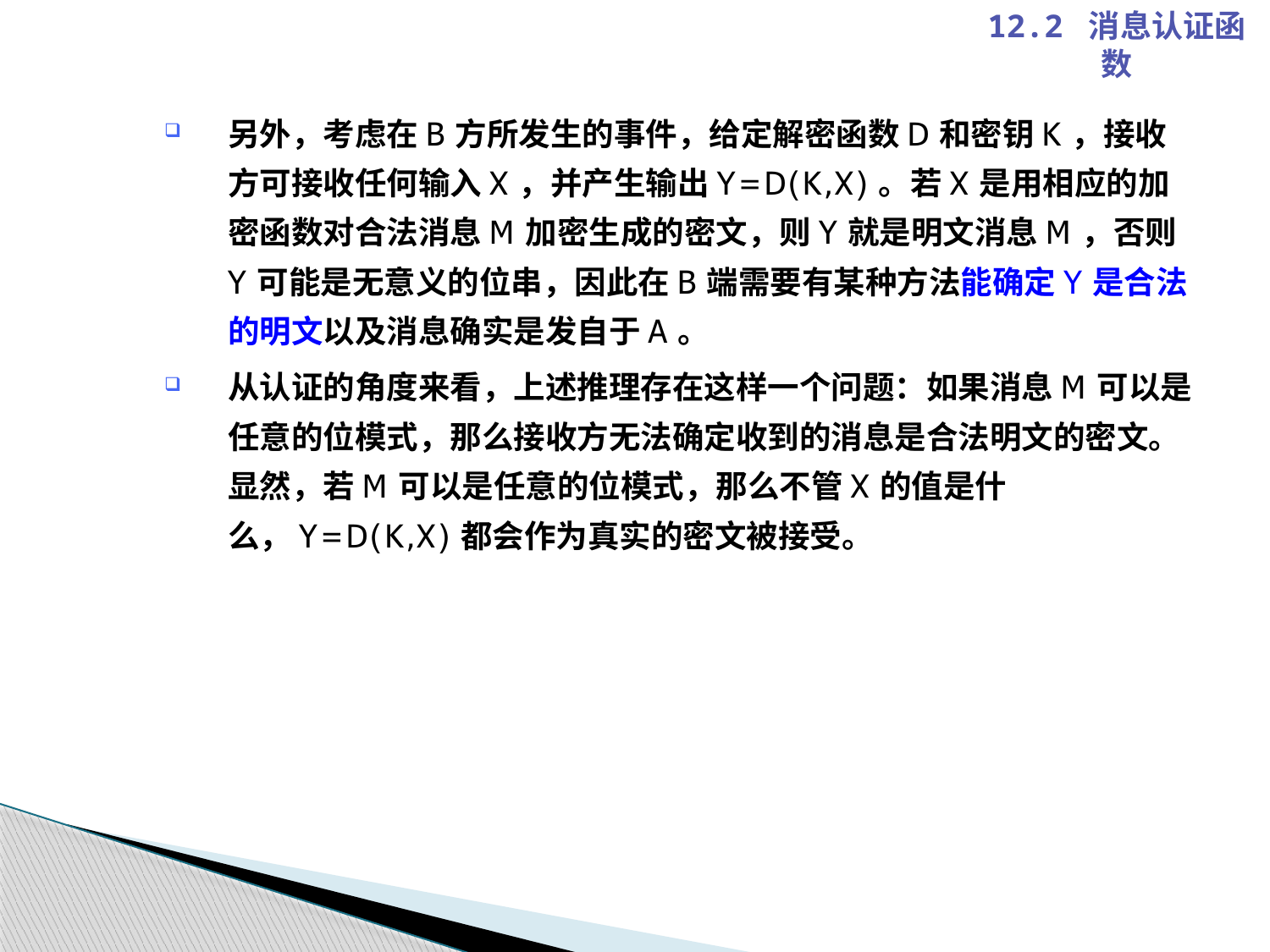

12.2 消息认证函数
另外，考虑在B方所发生的事件，给定解密函数D和密钥K，接收方可接收任何输入X，并产生输出Y=D(K,X)。若X是用相应的加密函数对合法消息M加密生成的密文，则Y就是明文消息M，否则Y可能是无意义的位串，因此在B端需要有某种方法能确定Y是合法的明文以及消息确实是发自于A。
从认证的角度来看，上述推理存在这样一个问题：如果消息M可以是任意的位模式，那么接收方无法确定收到的消息是合法明文的密文。显然，若M可以是任意的位模式，那么不管X的值是什么，Y=D(K,X)都会作为真实的密文被接受。